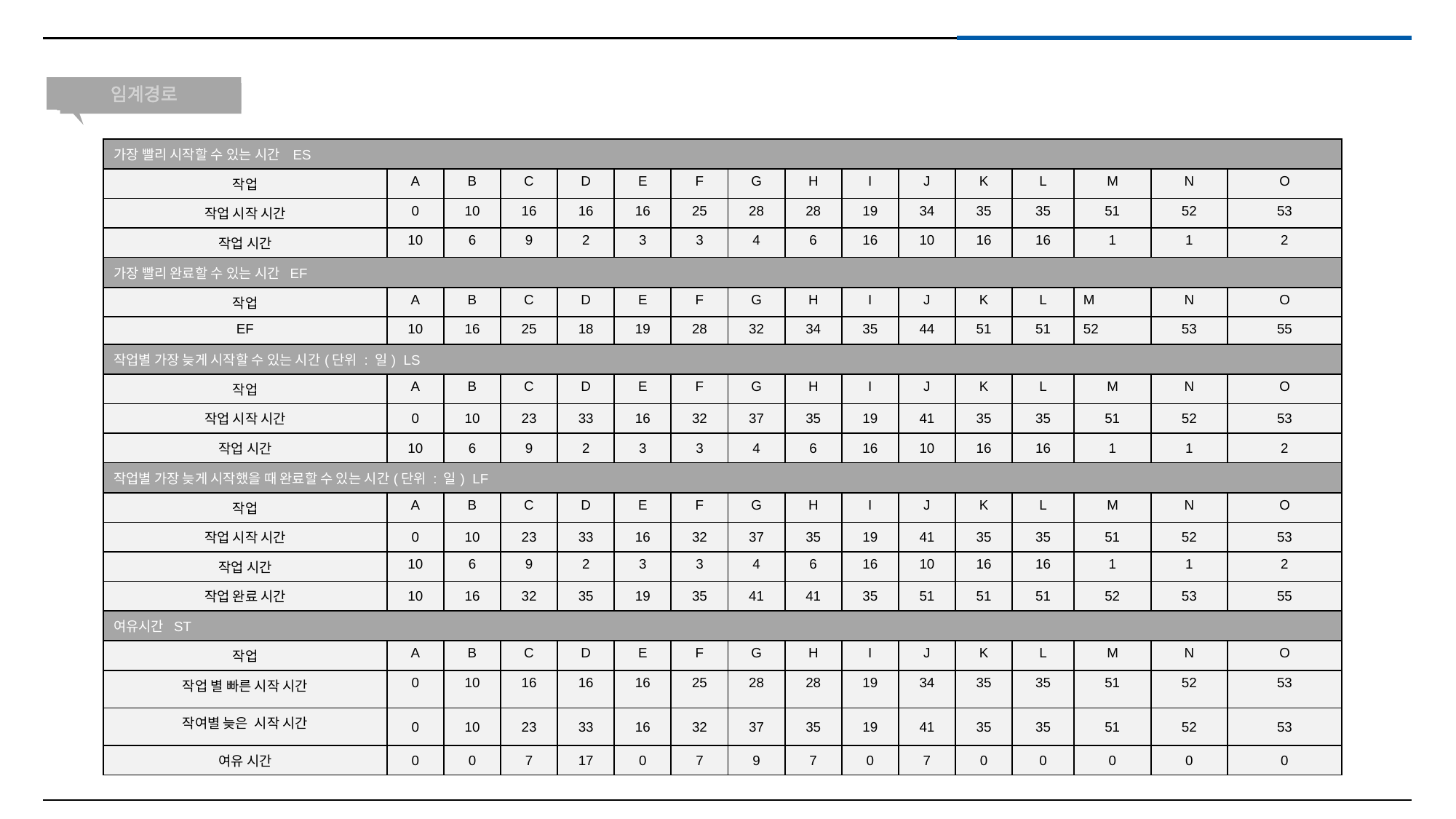

임계경로

| 가장 빨리 시작할 수 있는 시간 ES |  |  |  |  |  |  |  |  |  |  |  |  |  |  |  |
| --- | --- | --- | --- | --- | --- | --- | --- | --- | --- | --- | --- | --- | --- | --- | --- |
| 작업 | A | B | C | D | E | F | G | H | I | J | K | L | M | N | O |
| 작업 시작 시간 | 0 | 10 | 16 | 16 | 16 | 25 | 28 | 28 | 19 | 34 | 35 | 35 | 51 | 52 | 53 |
| 작업 시간 | 10 | 6 | 9 | 2 | 3 | 3 | 4 | 6 | 16 | 10 | 16 | 16 | 1 | 1 | 2 |
| 가장 빨리 완료할 수 있는 시간 EF |  |  |  |  |  |  |  |  |  |  |  |  |  |  |  |
| 작업 | A | B | C | D | E | F | G | H | I | J | K | L | M | N | O |
| EF | 10 | 16 | 25 | 18 | 19 | 28 | 32 | 34 | 35 | 44 | 51 | 51 | 52 | 53 | 55 |
| 작업별 가장 늦게 시작할 수 있는 시간(단위 : 일) LS |  |  |  |  |  |  |  |  |  |  |  |  |  |  |  |
| 작업 | A | B | C | D | E | F | G | H | I | J | K | L | M | N | O |
| 작업 시작 시간 | 0 | 10 | 23 | 33 | 16 | 32 | 37 | 35 | 19 | 41 | 35 | 35 | 51 | 52 | 53 |
| 작업 시간 | 10 | 6 | 9 | 2 | 3 | 3 | 4 | 6 | 16 | 10 | 16 | 16 | 1 | 1 | 2 |
| 작업별 가장 늦게 시작했을 때 완료할 수 있는 시간(단위 : 일) LF |  |  |  |  |  |  |  |  |  |  |  |  |  |  |  |
| 작업 | A | B | C | D | E | F | G | H | I | J | K | L | M | N | O |
| 작업 시작 시간 | 0 | 10 | 23 | 33 | 16 | 32 | 37 | 35 | 19 | 41 | 35 | 35 | 51 | 52 | 53 |
| 작업 시간 | 10 | 6 | 9 | 2 | 3 | 3 | 4 | 6 | 16 | 10 | 16 | 16 | 1 | 1 | 2 |
| 작업 완료 시간 | 10 | 16 | 32 | 35 | 19 | 35 | 41 | 41 | 35 | 51 | 51 | 51 | 52 | 53 | 55 |
| 여유시간 ST |  |  |  |  |  |  |  |  |  |  |  |  |  |  |  |
| 작업 | A | B | C | D | E | F | G | H | I | J | K | L | M | N | O |
| 작업 별 빠른 시작 시간 | 0 | 10 | 16 | 16 | 16 | 25 | 28 | 28 | 19 | 34 | 35 | 35 | 51 | 52 | 53 |
| 작여별 늦은 시작 시간 | 0 | 10 | 23 | 33 | 16 | 32 | 37 | 35 | 19 | 41 | 35 | 35 | 51 | 52 | 53 |
| 여유 시간 | 0 | 0 | 7 | 17 | 0 | 7 | 9 | 7 | 0 | 7 | 0 | 0 | 0 | 0 | 0 |